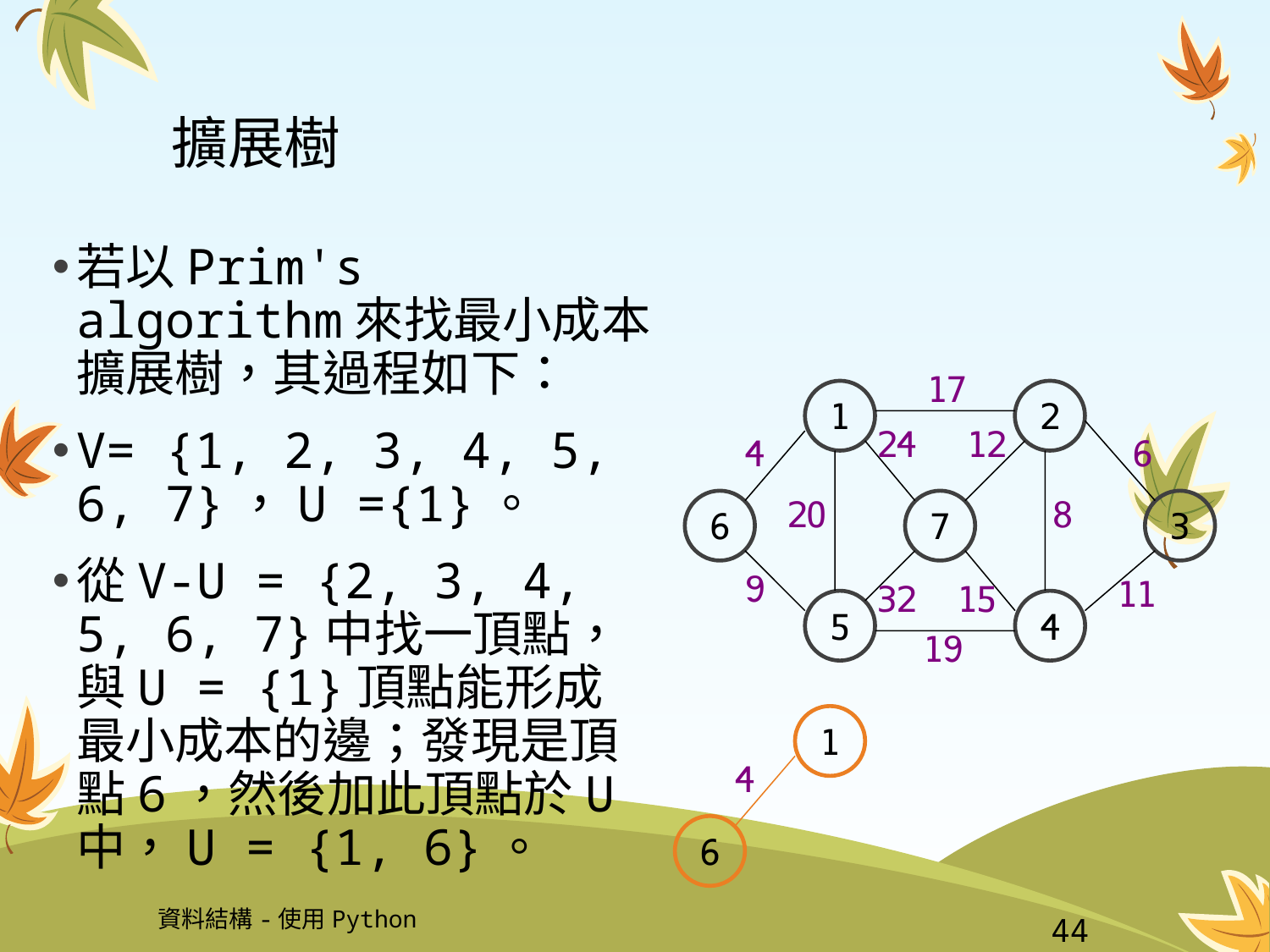

# 擴展樹
若以Prim's algorithm來找最小成本擴展樹，其過程如下：
V= {1, 2, 3, 4, 5, 6, 7}，U ={1}。
從V-U = {2, 3, 4, 5, 6, 7}中找一頂點，與U = {1}頂點能形成最小成本的邊；發現是頂點6，然後加此頂點於U中，U = {1, 6}。
17
1
2

24
12

4
6

20
8
6
7
3

9
11
32
15
5
4
19

1
4

6
資料結構-使用Python
44